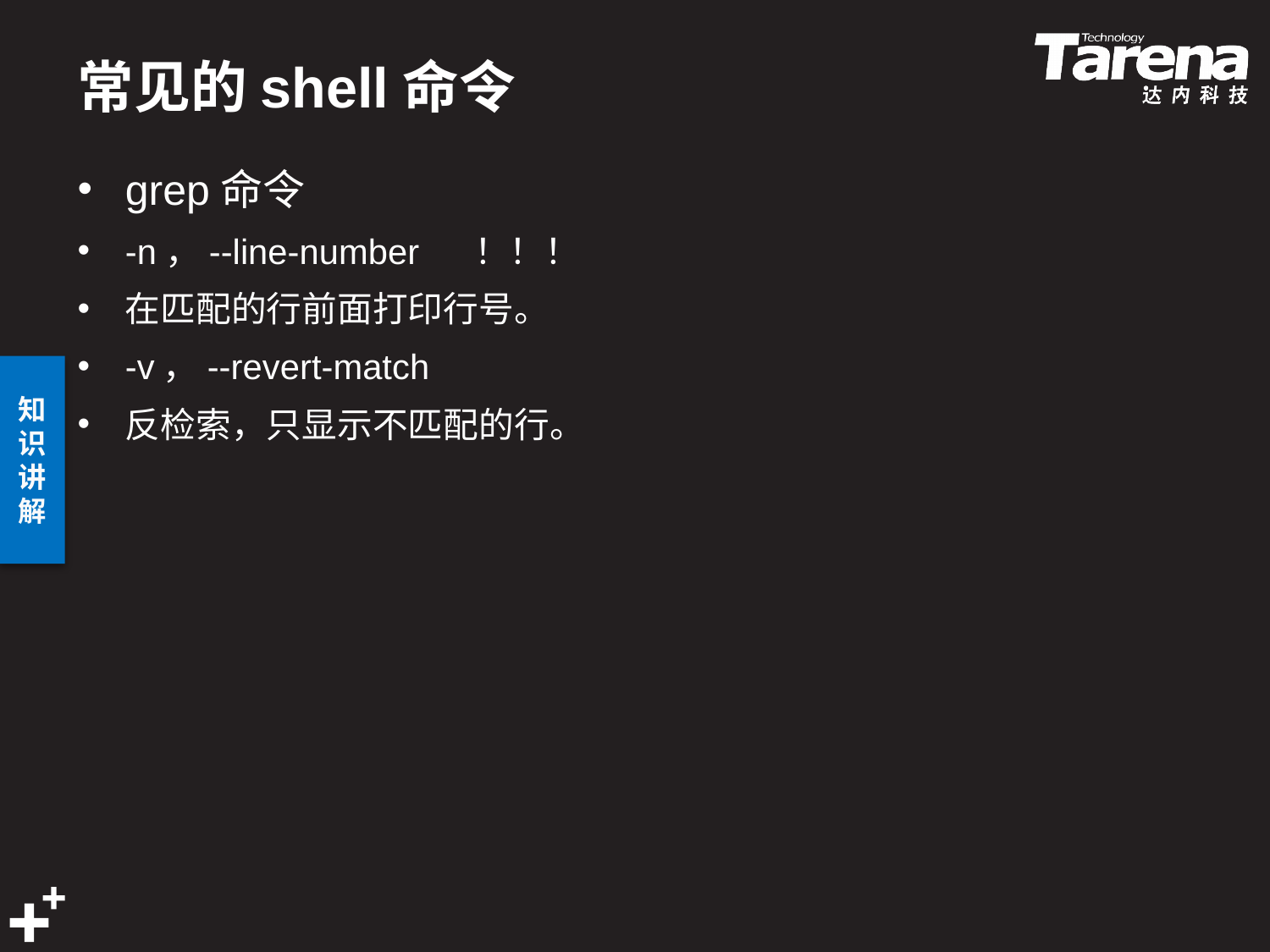

# 常见的shell命令
grep命令 
-n，--line-number  ！！！
在匹配的行前面打印行号。 
-v，--revert-match 
反检索，只显示不匹配的行。 